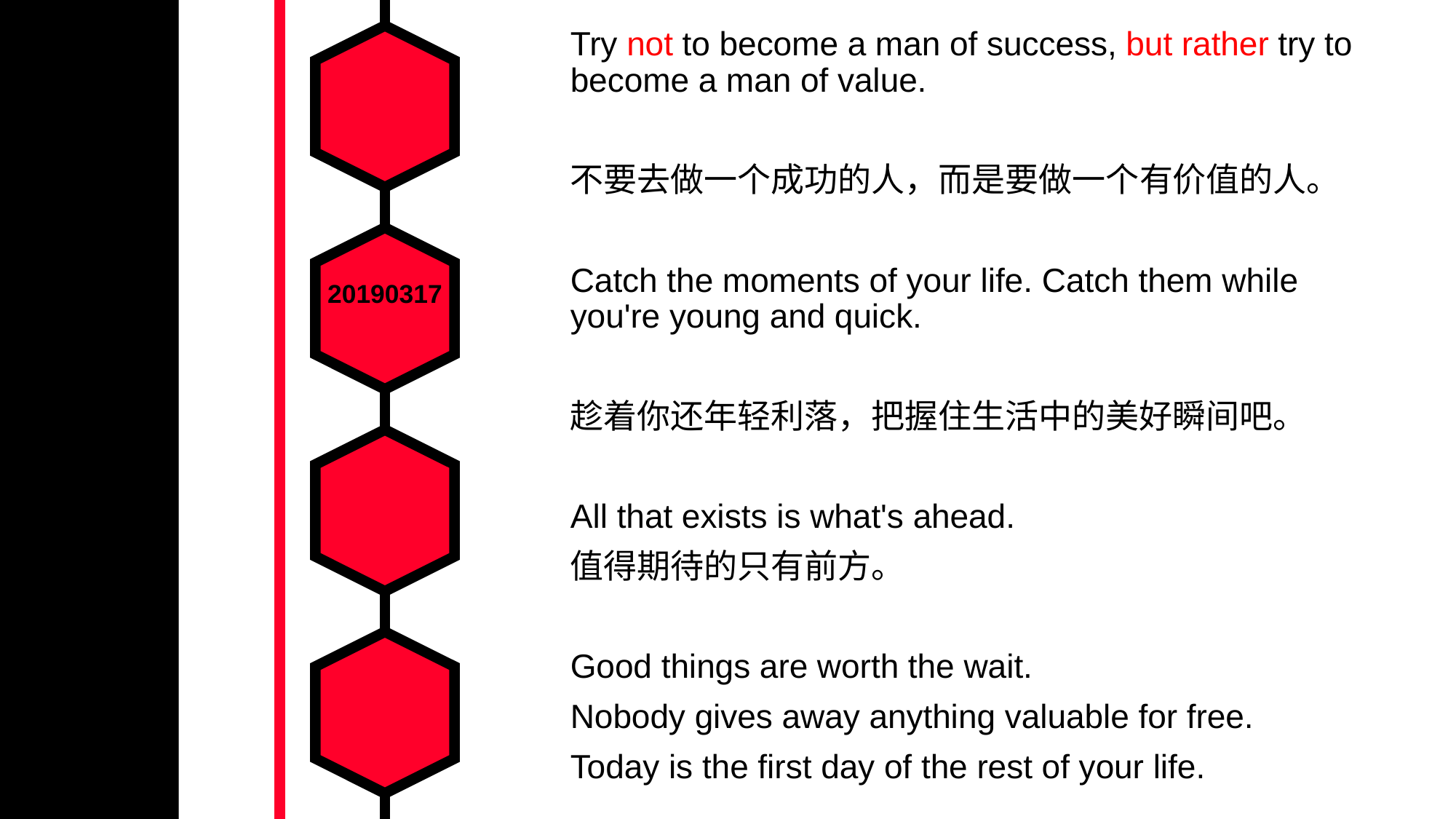

#
Try not to become a man of success, but rather try to become a man of value.

不要去做一个成功的人，而是要做一个有价值的人。

Catch the moments of your life. Catch them while you're young and quick.

趁着你还年轻利落，把握住生活中的美好瞬间吧。

All that exists is what's ahead.
值得期待的只有前方。

Good things are worth the wait.
Nobody gives away anything valuable for free.
Today is the first day of the rest of your life.

20190317